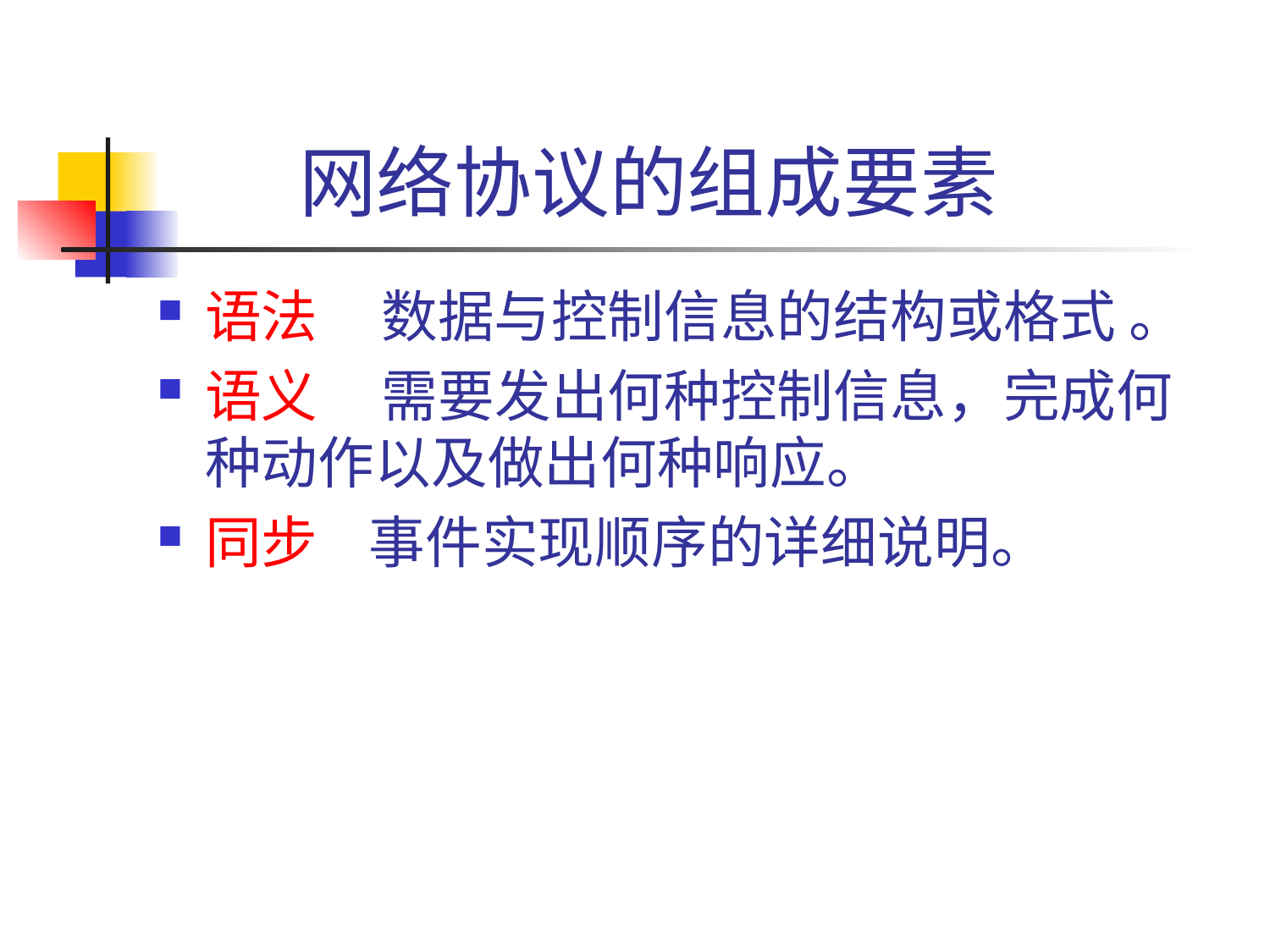

# 网络协议的组成要素
语法     数据与控制信息的结构或格式 。
语义     需要发出何种控制信息，完成何种动作以及做出何种响应。
同步    事件实现顺序的详细说明。